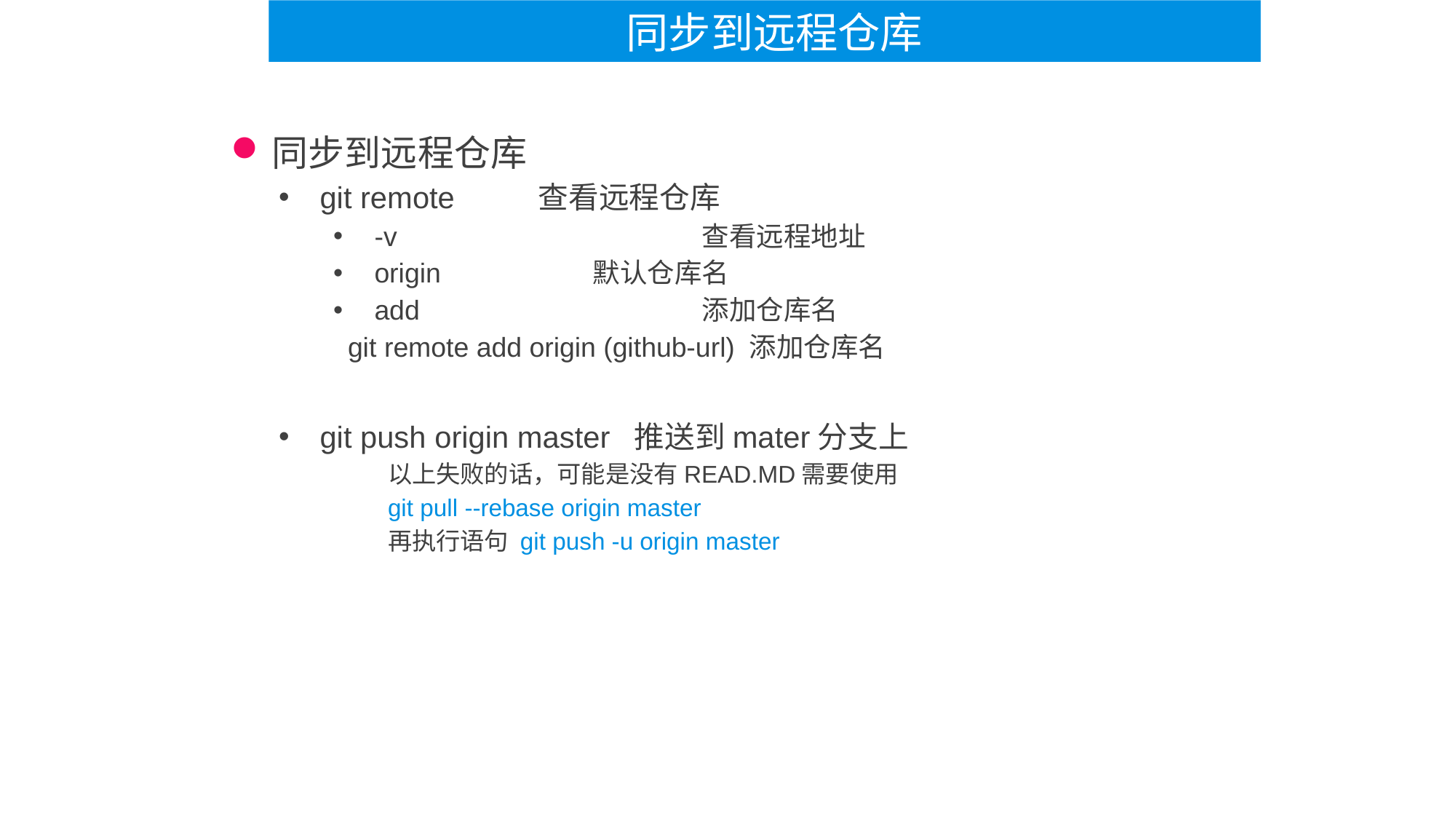

同步到远程仓库
同步到远程仓库
git remote      	查看远程仓库
-v			查看远程地址
origin		默认仓库名
add			添加仓库名
	 git remote add origin (github-url) 添加仓库名

git push origin master  推送到mater分支上
以上失败的话，可能是没有READ.MD需要使用
git pull --rebase origin master
再执行语句 git push -u origin master